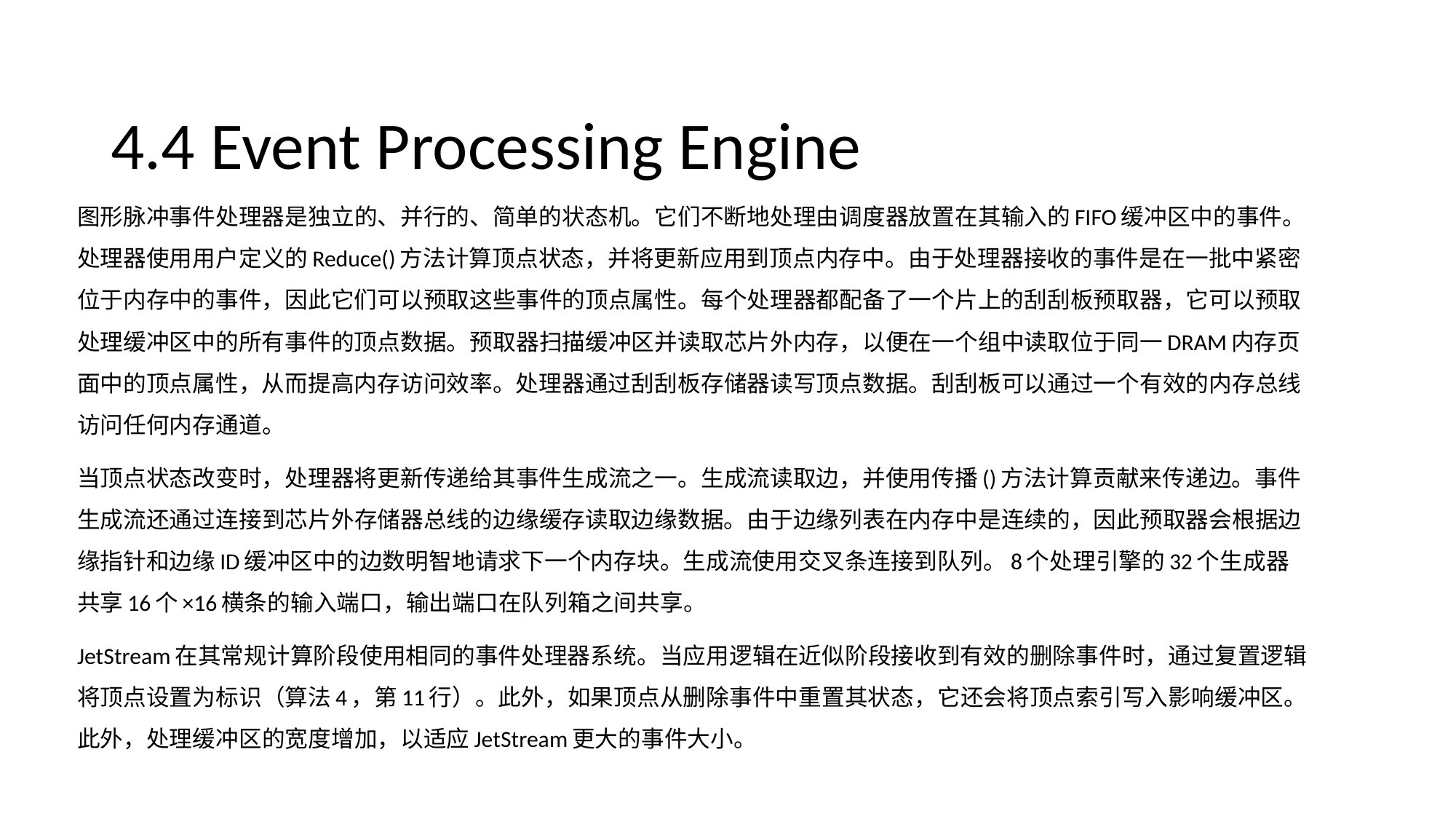

# 4.4 Event Processing Engine
图形脉冲事件处理器是独立的、并行的、简单的状态机。它们不断地处理由调度器放置在其输入的FIFO缓冲区中的事件。处理器使用用户定义的Reduce()方法计算顶点状态，并将更新应用到顶点内存中。由于处理器接收的事件是在一批中紧密位于内存中的事件，因此它们可以预取这些事件的顶点属性。每个处理器都配备了一个片上的刮刮板预取器，它可以预取处理缓冲区中的所有事件的顶点数据。预取器扫描缓冲区并读取芯片外内存，以便在一个组中读取位于同一DRAM内存页面中的顶点属性，从而提高内存访问效率。处理器通过刮刮板存储器读写顶点数据。刮刮板可以通过一个有效的内存总线访问任何内存通道。
当顶点状态改变时，处理器将更新传递给其事件生成流之一。生成流读取边，并使用传播()方法计算贡献来传递边。事件生成流还通过连接到芯片外存储器总线的边缘缓存读取边缘数据。由于边缘列表在内存中是连续的，因此预取器会根据边缘指针和边缘ID缓冲区中的边数明智地请求下一个内存块。生成流使用交叉条连接到队列。8个处理引擎的32个生成器共享16个×16横条的输入端口，输出端口在队列箱之间共享。
JetStream在其常规计算阶段使用相同的事件处理器系统。当应用逻辑在近似阶段接收到有效的删除事件时，通过复置逻辑将顶点设置为标识（算法4，第11行）。此外，如果顶点从删除事件中重置其状态，它还会将顶点索引写入影响缓冲区。此外，处理缓冲区的宽度增加，以适应JetStream更大的事件大小。